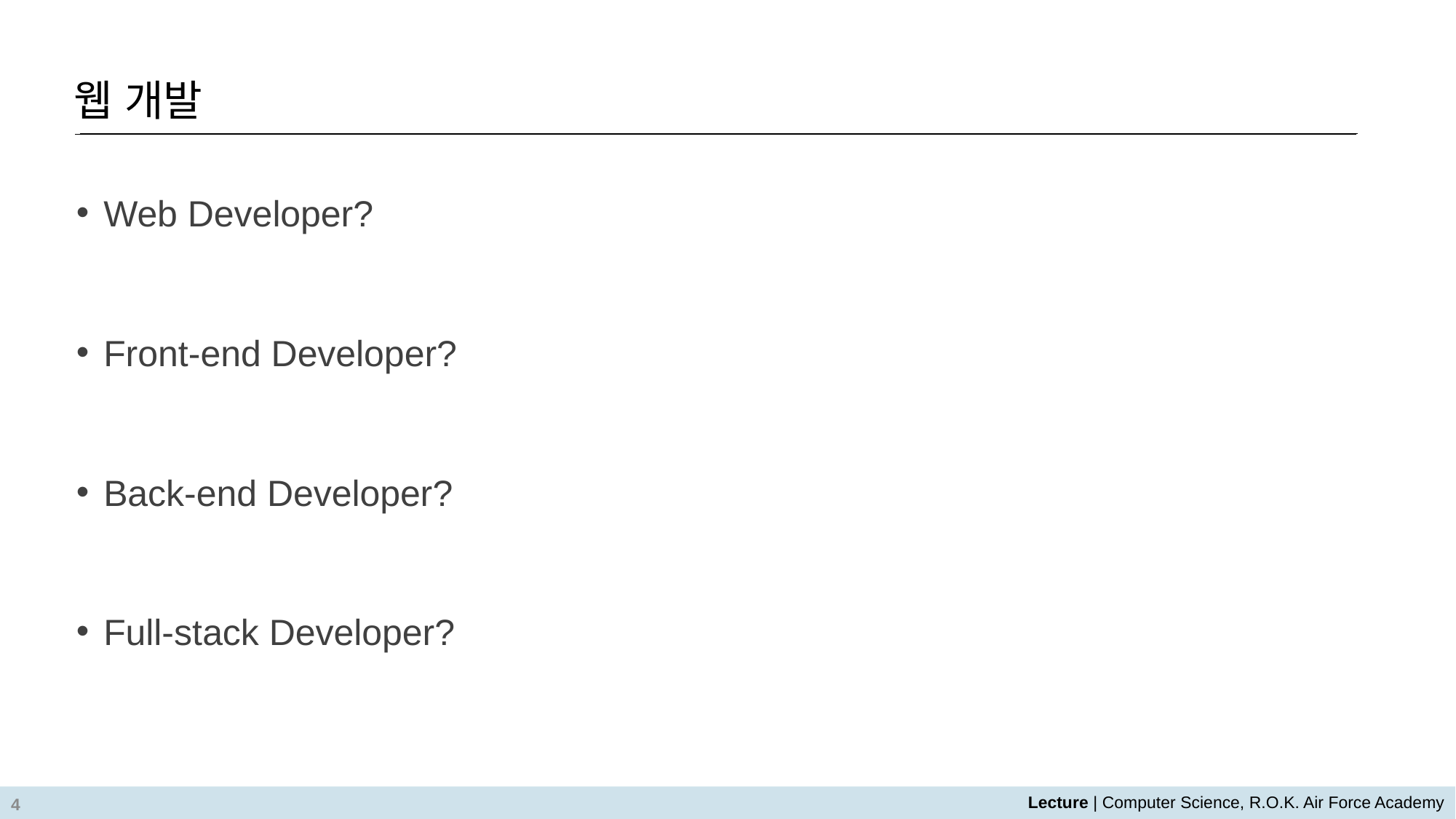

웹 개발
Web Developer?

Front-end Developer?

Back-end Developer?

Full-stack Developer?
4